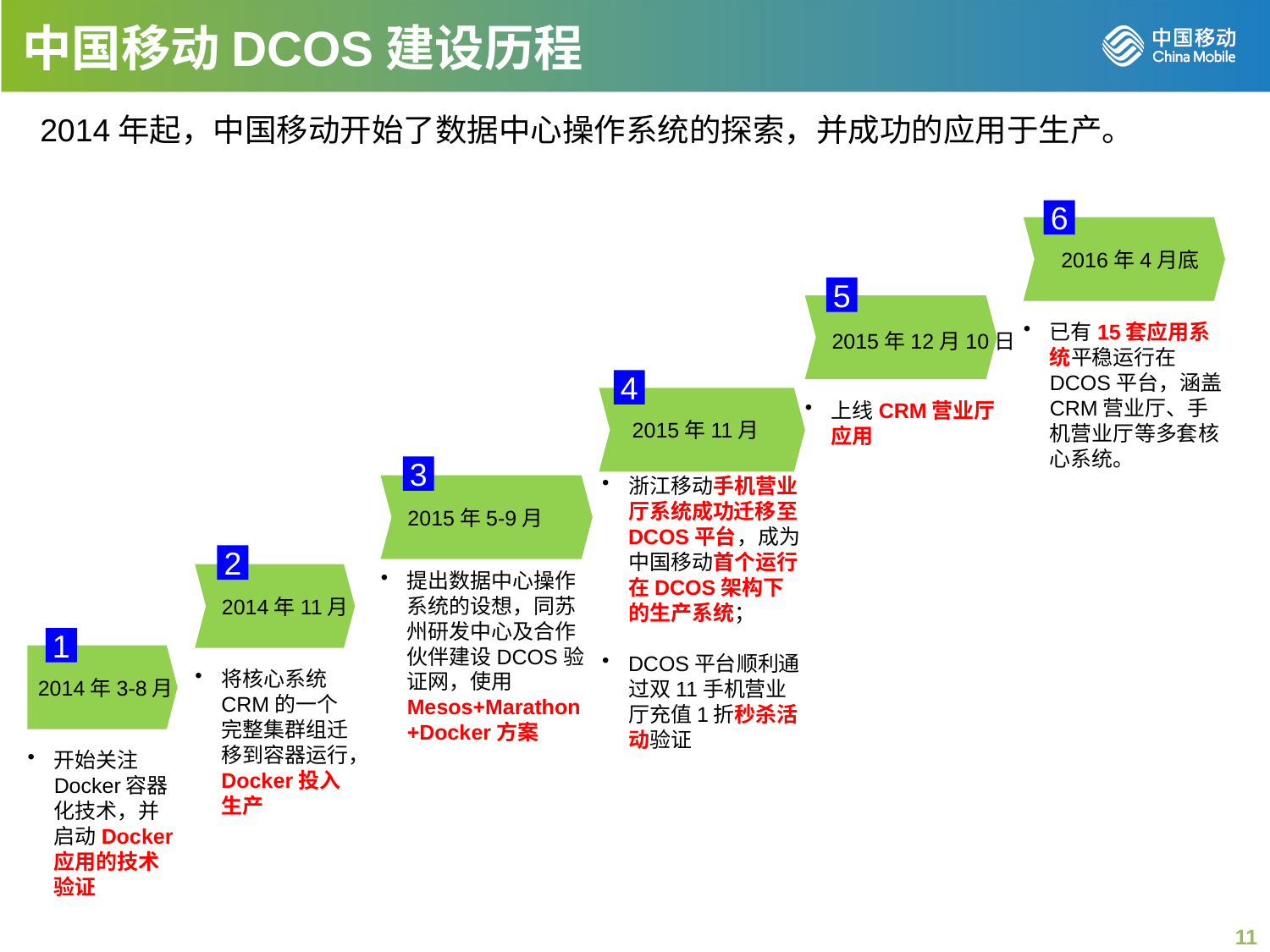

中国移动DCOS建设历程
2014年起，中国移动开始了数据中心操作系统的探索，并成功的应用于生产。
6

2016年4月底
5

2015年12月10日
已有15套应用系统平稳运行在DCOS平台，涵盖CRM营业厅、手机营业厅等多套核心系统。
4

上线CRM营业厅应用
2015年11月
3

2015年5-9月
2

提出数据中心操作系统的设想，同苏州研发中心及合作伙伴建设DCOS验证网，使用Mesos+Marathon+Docker方案
2014年11月
1

将核心系统CRM的一个完整集群组迁移到容器运行，Docker投入生产
2014年3-8月
开始关注Docker容器化技术，并启动Docker应用的技术验证
浙江移动手机营业厅系统成功迁移至DCOS平台，成为中国移动首个运行在DCOS架构下的生产系统；

DCOS平台顺利通过双11手机营业厅充值1折秒杀活动验证